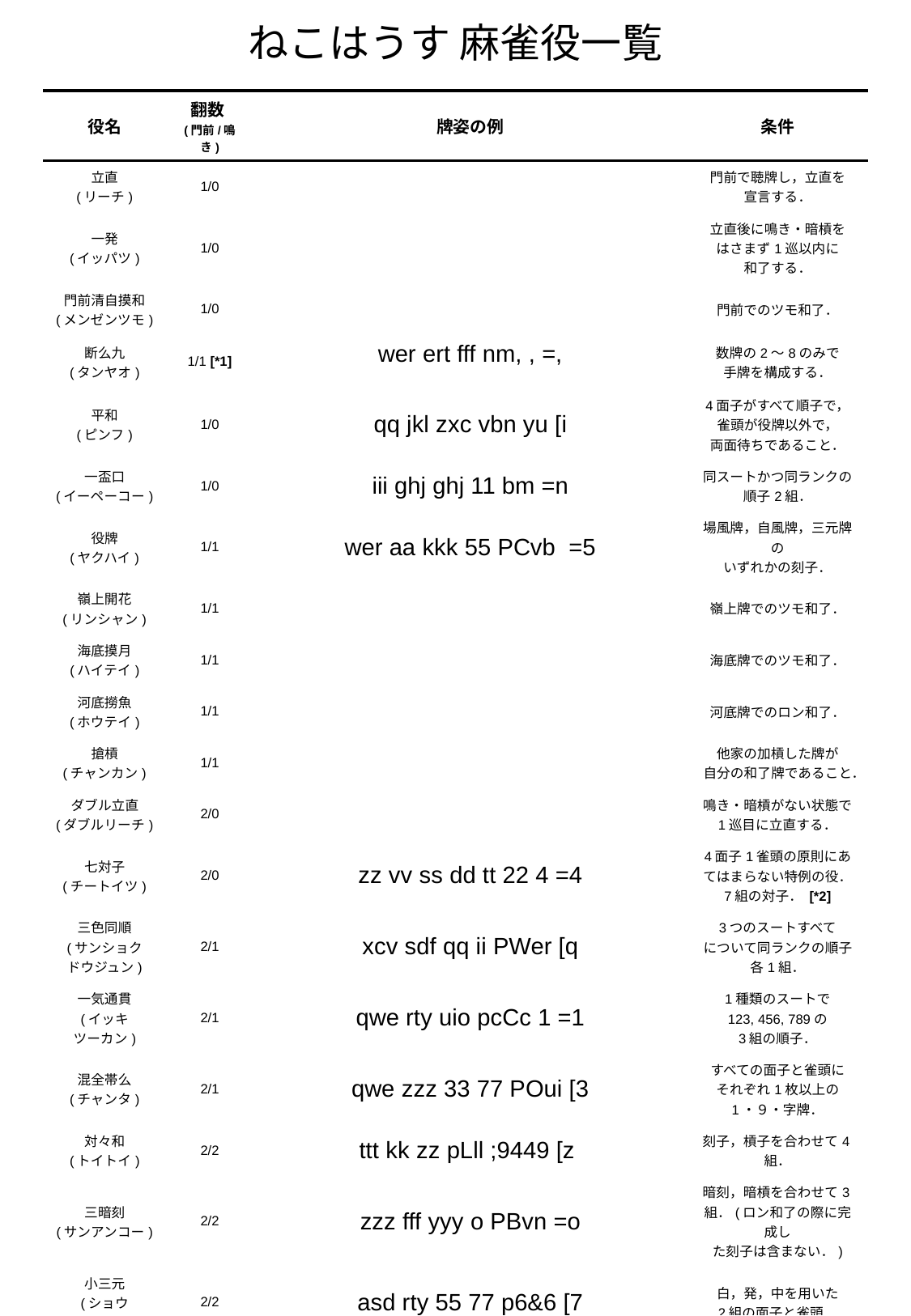

# ねこはうす 麻雀役一覧
| 役名 | 翻数 (門前/鳴き) | 牌姿の例 | 条件 |
| --- | --- | --- | --- |
| 立直 (リーチ) | 1/0 |  | 門前で聴牌し，立直を 宣言する． |
| 一発 (イッパツ) | 1/0 |  | 立直後に鳴き・暗槓を はさまず1巡以内に 和了する． |
| 門前清自摸和 (メンゼンツモ) | 1/0 |  | 門前でのツモ和了． |
| 断么九 (タンヤオ) | 1/1 [\*1] | wer ert fff nm, , =, | 数牌の2～8のみで 手牌を構成する． |
| 平和 (ピンフ) | 1/0 | qq jkl zxc vbn yu [i | 4面子がすべて順子で， 雀頭が役牌以外で， 両面待ちであること． |
| 一盃口 (イーペーコー) | 1/0 | iii ghj ghj 11 bm =n | 同スートかつ同ランクの 順子2組． |
| 役牌 (ヤクハイ) | 1/1 | wer aa kkk 55 PCvb =5 | 場風牌，自風牌，三元牌の いずれかの刻子． |
| 嶺上開花 (リンシャン) | 1/1 |  | 嶺上牌でのツモ和了． |
| 海底摸月 (ハイテイ) | 1/1 |  | 海底牌でのツモ和了． |
| 河底撈魚 (ホウテイ) | 1/1 |  | 河底牌でのロン和了． |
| 搶槓 (チャンカン) | 1/1 |  | 他家の加槓した牌が 自分の和了牌であること． |
| ダブル立直 (ダブルリーチ) | 2/0 |  | 鳴き・暗槓がない状態で 1巡目に立直する． |
| 七対子 (チートイツ) | 2/0 | zz vv ss dd tt 22 4 =4 | 4面子1雀頭の原則にあてはまらない特例の役． 7組の対子． [\*2] |
| 三色同順 (サンショク ドウジュン) | 2/1 | xcv sdf qq ii PWer [q | 3つのスートすべて について同ランクの順子 各1組． |
| 一気通貫 (イッキ ツーカン) | 2/1 | qwe rty uio pcCc 1 =1 | 1種類のスートで 123, 456, 789の 3組の順子． |
| 混全帯么 (チャンタ) | 2/1 | qwe zzz 33 77 POui [3 | すべての面子と雀頭に それぞれ1枚以上の 1・９・字牌． |
| 対々和 (トイトイ) | 2/2 | ttt kk zz pLll ;9449 [z | 刻子，槓子を合わせて4組． |
| 三暗刻 (サンアンコー) | 2/2 | zzz fff yyy o PBvn =o | 暗刻，暗槓を合わせて3組．(ロン和了の際に完成し た刻子は含まない．) |
| 小三元 (ショウ サンゲン) | 2/2 | asd rty 55 77 p6&6 [7 | 白，発，中を用いた 2組の面子と雀頭． |
| 混老頭 (ホンロートー) | 2/2 | zzz qqq 6 pooO p#33 =6 | 1・9・字牌のみで 手牌を構成する． |
| 三色同刻 (サンショク ドウコー) | 2/2 | aaa qq ii ;9zz9 PWer [q | 3つのスートすべて について同ランクの 刻子か槓子各1組． |
| 三槓子 (サンカンツ) | 2/2 | zz df ;Xxxx;9rr9;9229 [s | 3組の槓子． |